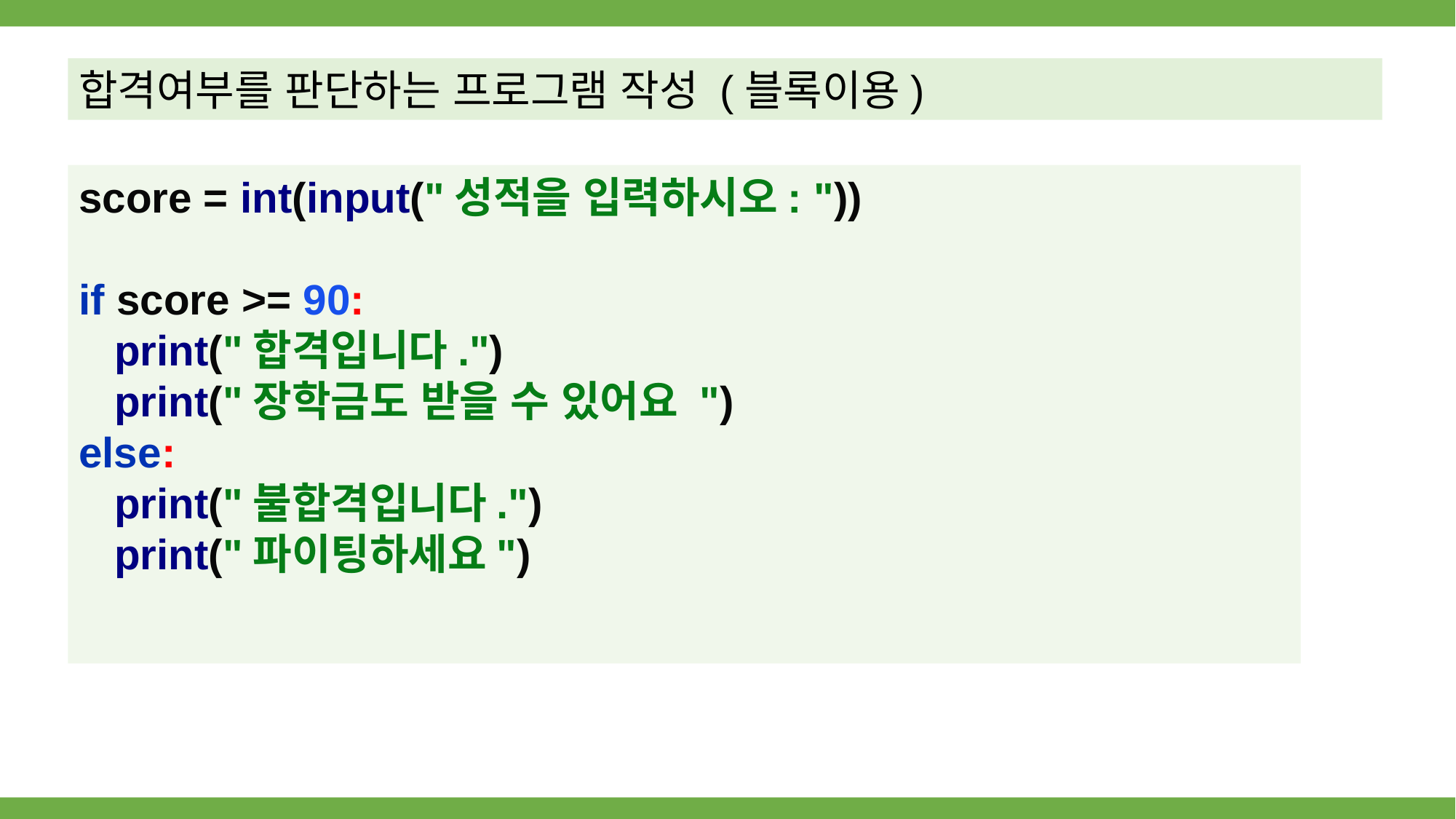

합격여부를 판단하는 프로그램 작성 (블록이용)
score = int(input("성적을 입력하시오: "))
if score >= 90:
   print("합격입니다.")
   print("장학금도 받을 수 있어요 ")
else:
   print("불합격입니다.")
   print("파이팅하세요")